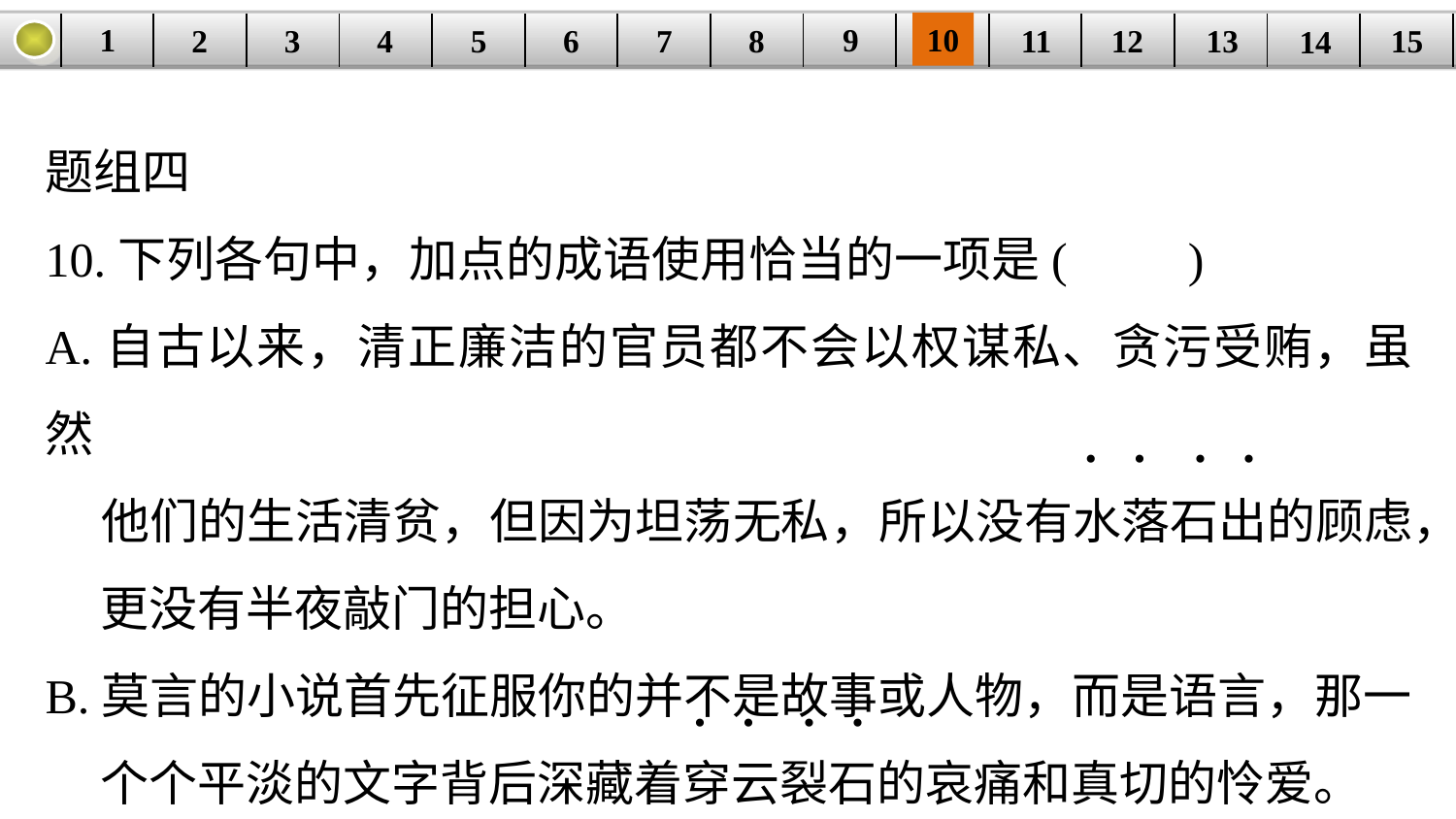

9
10
1
3
4
5
6
8
11
2
12
15
|  |  |  |  |  |  |  |  |  |  |  |  |  |  |  |
| --- | --- | --- | --- | --- | --- | --- | --- | --- | --- | --- | --- | --- | --- | --- |
7
13
14

题组四
10.下列各句中，加点的成语使用恰当的一项是(　　)
A.自古以来，清正廉洁的官员都不会以权谋私、贪污受贿，虽然
    他们的生活清贫，但因为坦荡无私，所以没有水落石出的顾虑，
    更没有半夜敲门的担心。
B.莫言的小说首先征服你的并不是故事或人物，而是语言，那一
    个个平淡的文字背后深藏着穿云裂石的哀痛和真切的怜爱。
.   .    .   .
.   .    .   .